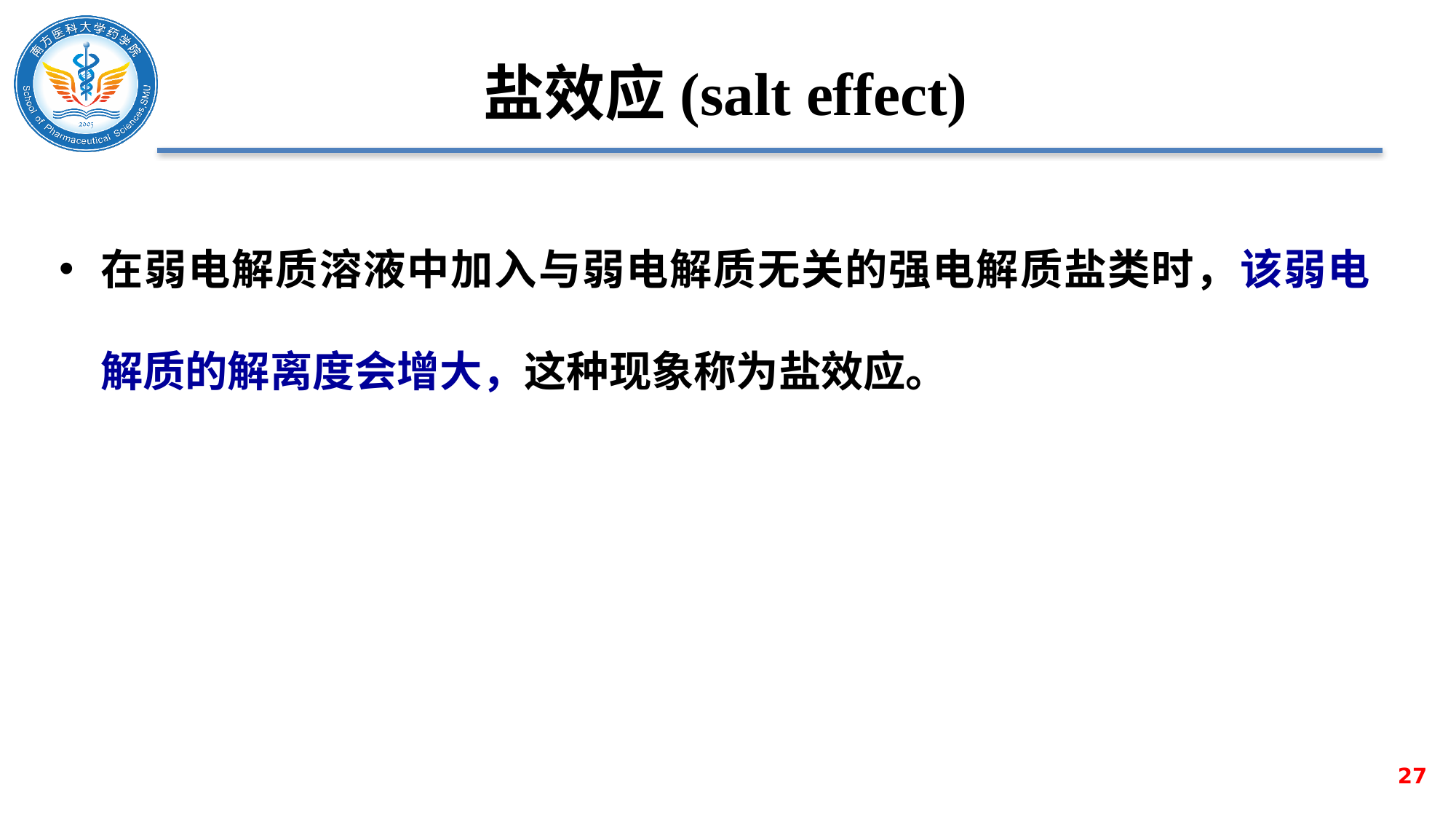

# 盐效应(salt effect)
在弱电解质溶液中加入与弱电解质无关的强电解质盐类时，该弱电解质的解离度会增大，这种现象称为盐效应。
27